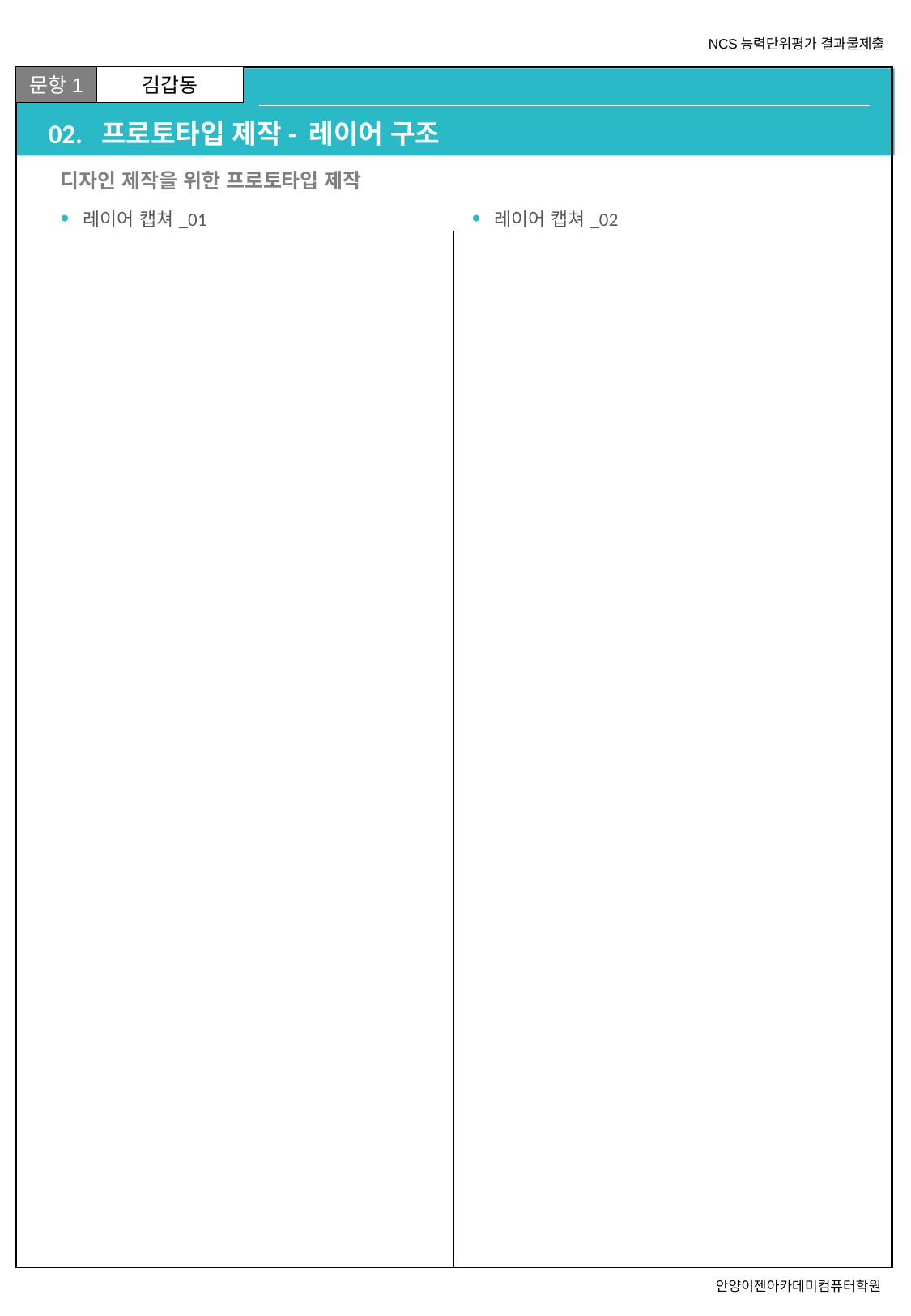

# 02.  프로토타입 제작- 레이어 구조
디자인 제작을 위한 프로토타입 제작
레이어 캡쳐_01
레이어 캡쳐_02